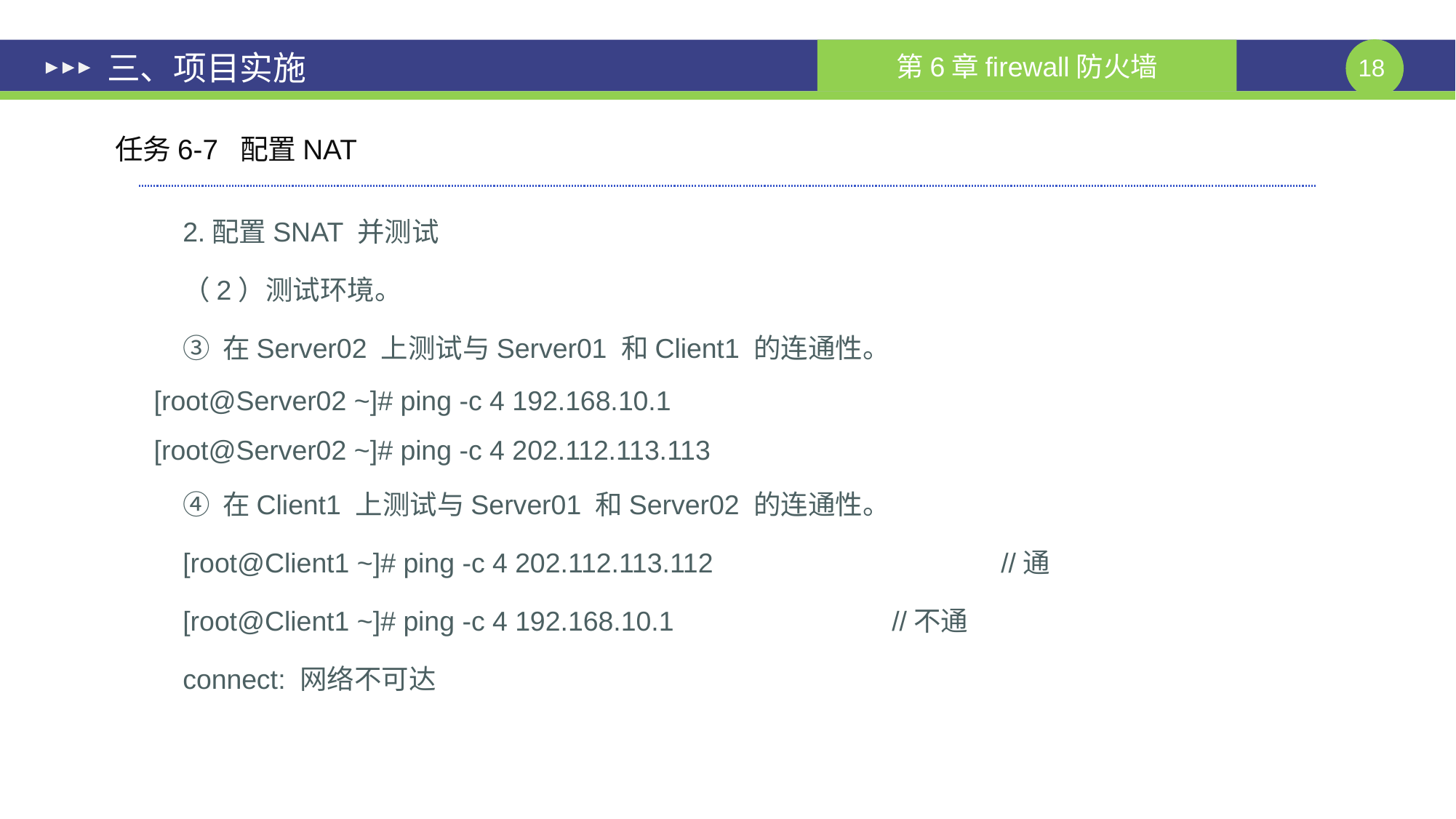

# 三、项目实施
任务6-7  配置NAT

2.配置SNAT 并测试
（2）测试环境。
③ 在Server02 上测试与Server01 和Client1 的连通性。
[root@Server02 ~]# ping -c 4 192.168.10.1
[root@Server02 ~]# ping -c 4 202.112.113.113
④ 在Client1 上测试与Server01 和Server02 的连通性。
[root@Client1 ~]# ping -c 4 202.112.113.112			//通
[root@Client1 ~]# ping -c 4 192.168.10.1		//不通
connect: 网络不可达